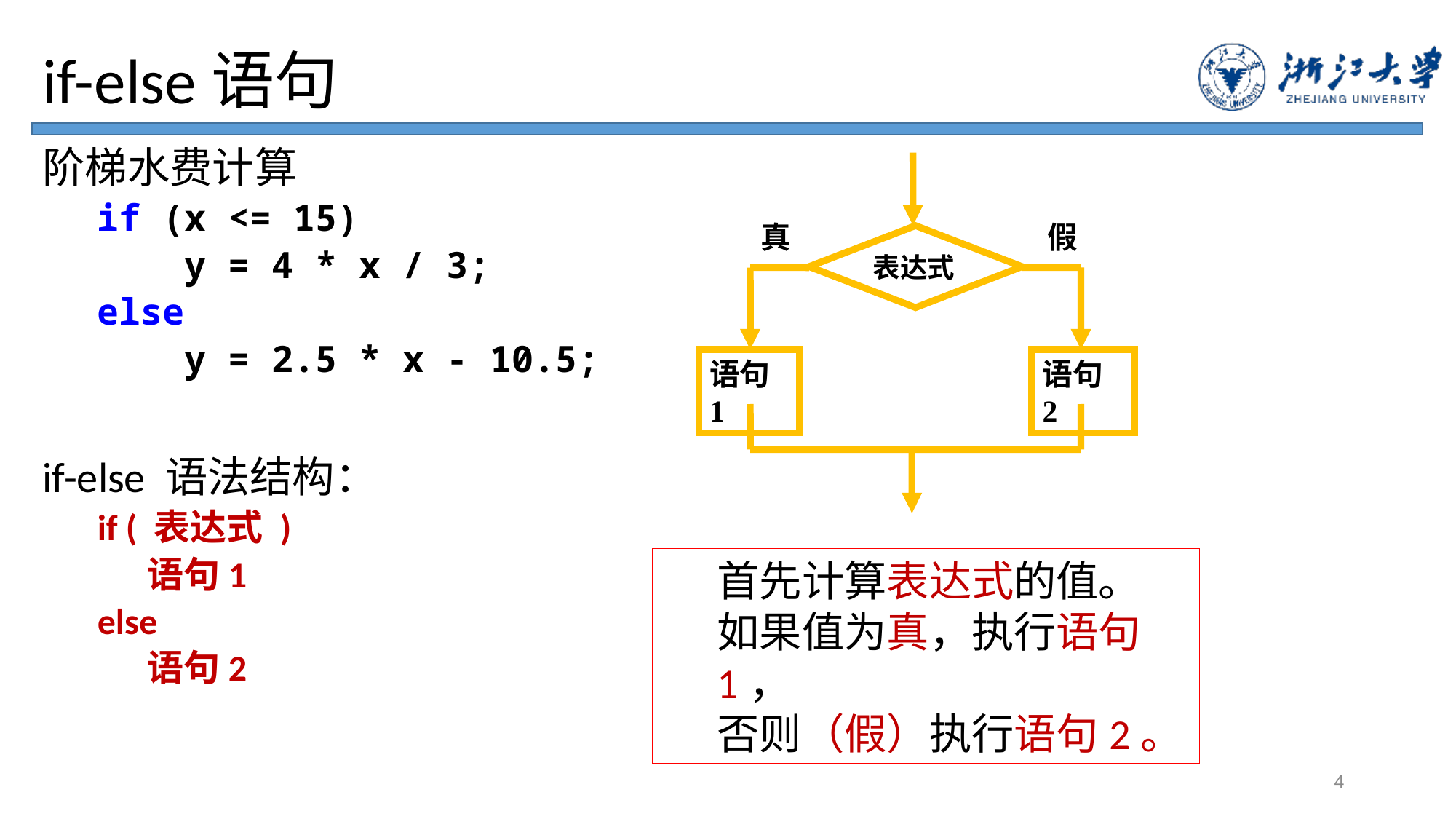

# if-else语句
阶梯水费计算
if (x <= 15)
    y = 4 * x / 3;
else
    y = 2.5 * x - 10.5;

if-else 语法结构：
if ( 表达式 )
     语句1
else
     语句2

真
假
表达式

语句1
语句2

首先计算表达式的值。
如果值为真，执行语句1，
否则（假）执行语句2。
4